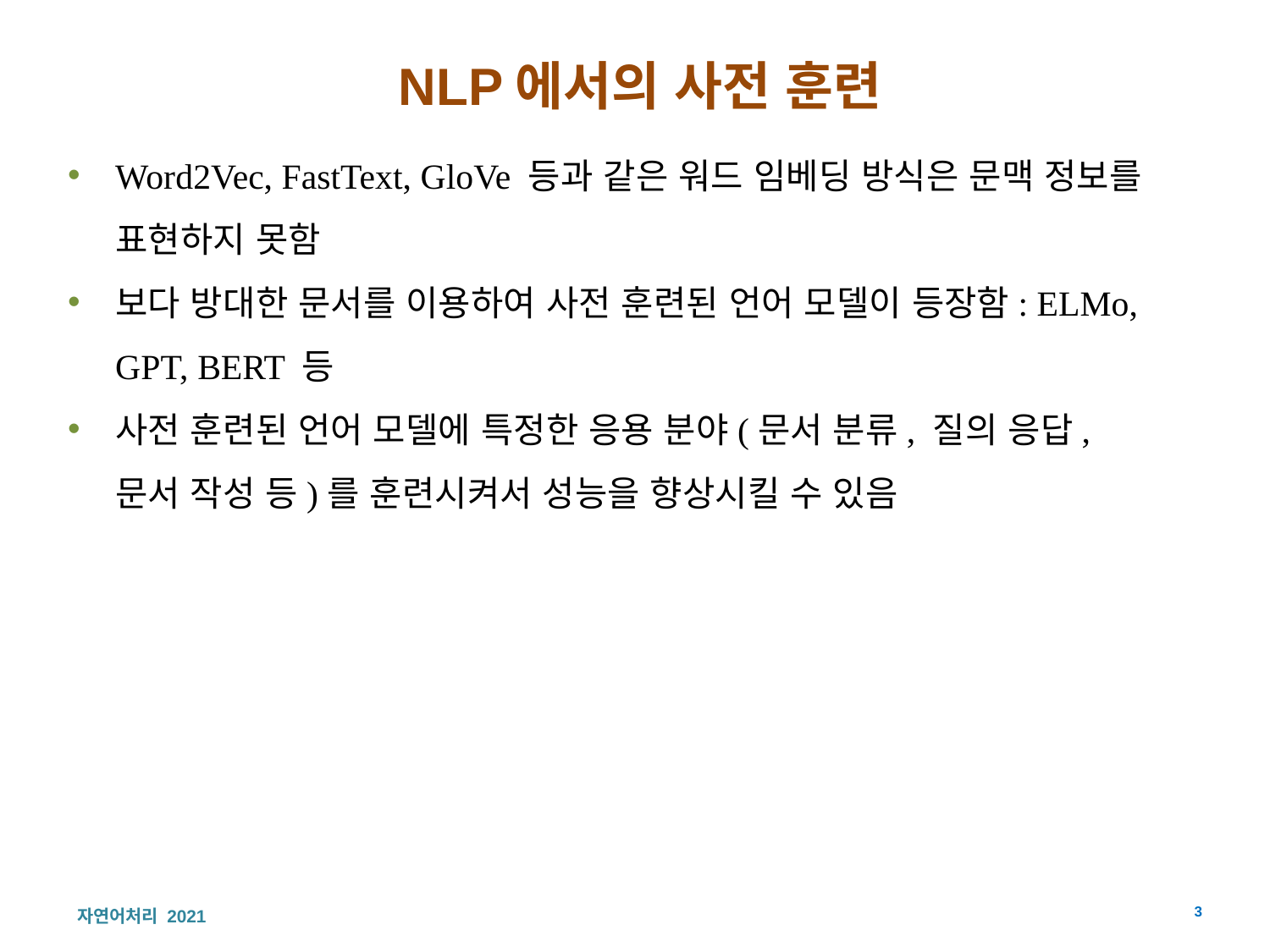

# NLP에서의 사전 훈련
Word2Vec, FastText, GloVe 등과 같은 워드 임베딩 방식은 문맥 정보를 표현하지 못함
보다 방대한 문서를 이용하여 사전 훈련된 언어 모델이 등장함: ELMo, GPT, BERT 등
사전 훈련된 언어 모델에 특정한 응용 분야(문서 분류, 질의 응답, 문서 작성 등)를 훈련시켜서 성능을 향상시킬 수 있음